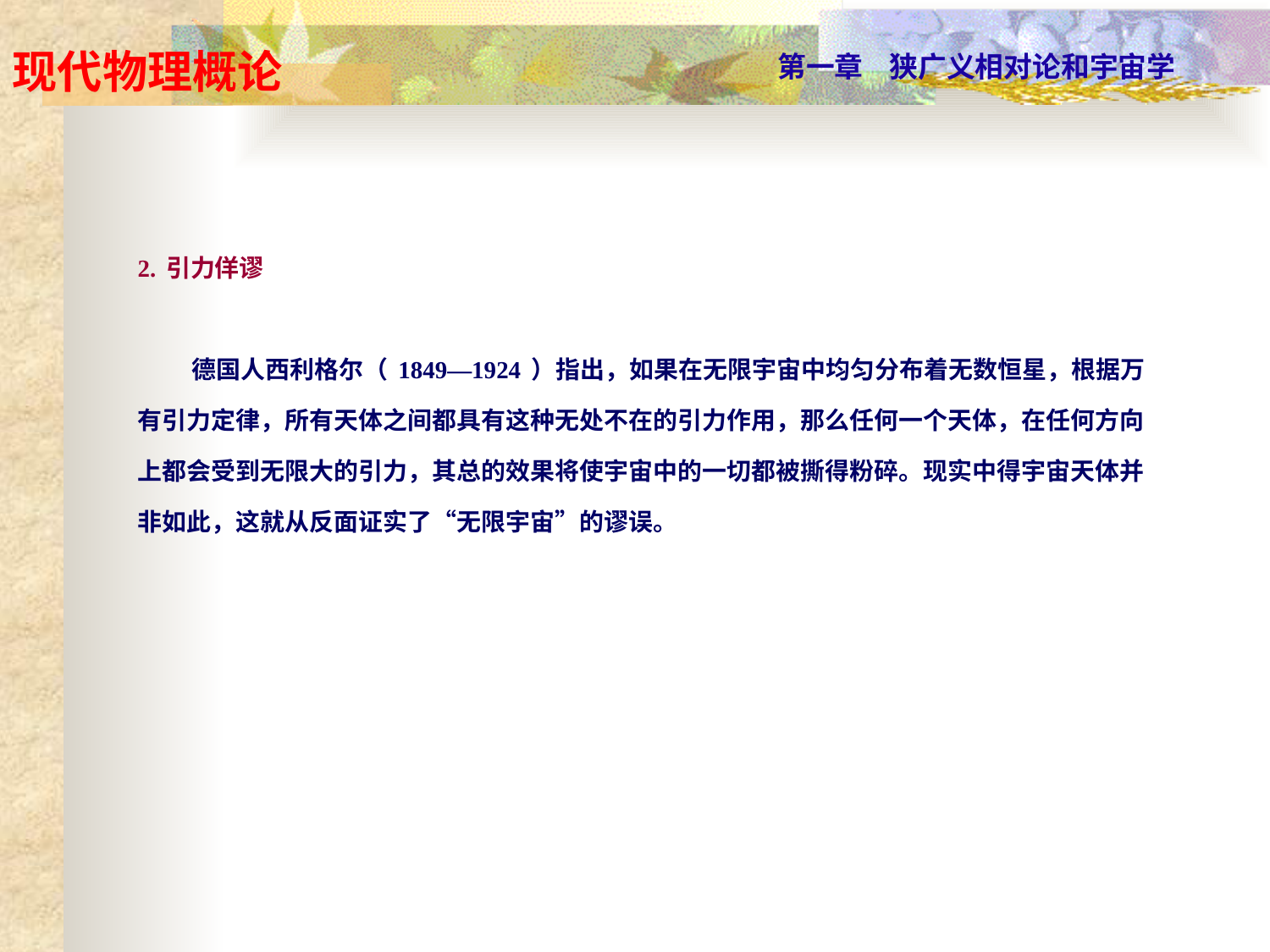

2.引力佯谬

        德国人西利格尔（1849—1924）指出，如果在无限宇宙中均匀分布着无数恒星，根据万有引力定律，所有天体之间都具有这种无处不在的引力作用，那么任何一个天体，在任何方向上都会受到无限大的引力，其总的效果将使宇宙中的一切都被撕得粉碎。现实中得宇宙天体并非如此，这就从反面证实了“无限宇宙”的谬误。